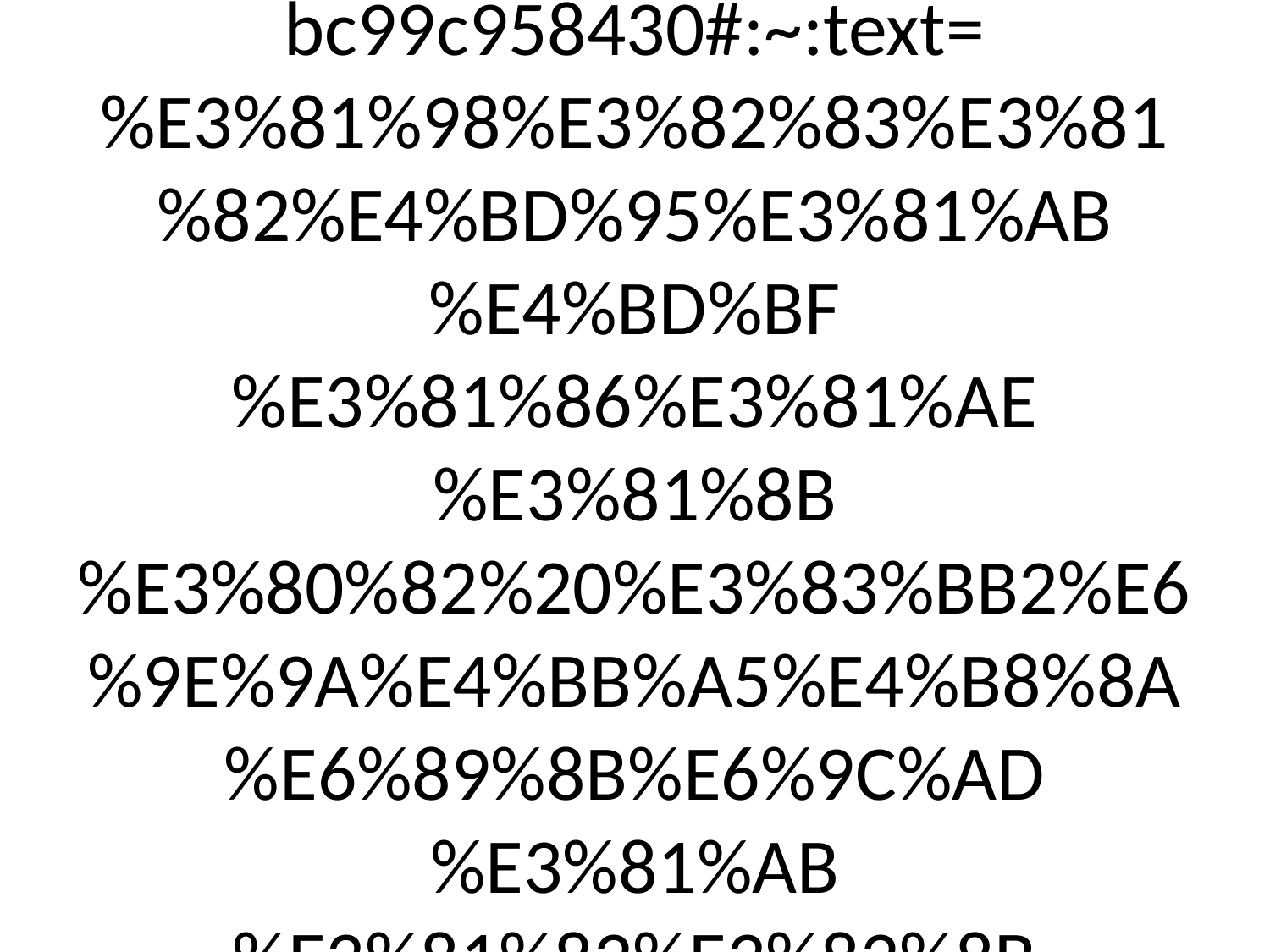

# - **恐怖カードの放置:** 恐怖カードは-1点の邪魔者なので、機会があれば除去したいですが**優先順位を誤る**場合があります。例えば終盤に恐怖カード除去に貴重なアクションを使ってしまい、もっと高得点の行動（守護者討伐や研究）ができなくなるようでは本末転倒です。**恐怖カードは早期に除去し、終盤は多少残っても気にしない**くらいがバランスです。ラウンド1～2で除去ボーナスが取れたら最優先で恐怖を捨て、終盤は-1点のために無理な行動をしない、と覚えておきましょう。また**恐怖カードを使った移動**にも注意です。前述したように、恐怖は移動に使えるものの**なるべく使わない方が良い場合もあります**。恐怖カードが複数枚手札に来てしまったとき以外は、**基本的に恐怖は探索に使わず処理する**方向で動くとデッキ効率が上がります ([アルナック攻略：②基本的な考え方｜京大シミュ研](https://note.com/ku_simken/n/ncbc99c958430#:~:text=%E3%81%98%E3%82%83%E3%81%82%E4%BD%95%E3%81%AB%E4%BD%BF%E3%81%86%E3%81%AE%E3%81%8B%E3%80%82%20%E3%83%BB2%E6%9E%9A%E4%BB%A5%E4%B8%8A%E6%89%8B%E6%9C%AD%E3%81%AB%E3%81%82%E3%82%8B%E3%81%AA%E3%82%89%E3%80%81,%E8%A6%81%E3%81%AF%E5%AE%89%E5%AE%9A%E3%81%97%E3%81%9F%E6%B6%88%E8%B2%BB%E6%89%8B%E6%AE%B5%E3%81%8C%E3%81%82%E3%82%8A%E3%81%BE%E3%81%9B%E3%82%93%E3%80%82%E3%82%BB%E3%82%AA%E3%83%AA%E3%83%BC%E3%81%8C%E3%81%AA%E3%81%8F%E8%85%95%E3%81%AE%E8%A6%8B%E3%81%9B%E6%89%80%E3%81%A8%E3%82%82%E8%A8%80%E3%81%88%E3%81%BE%E3%81%99%E3%80%82))。